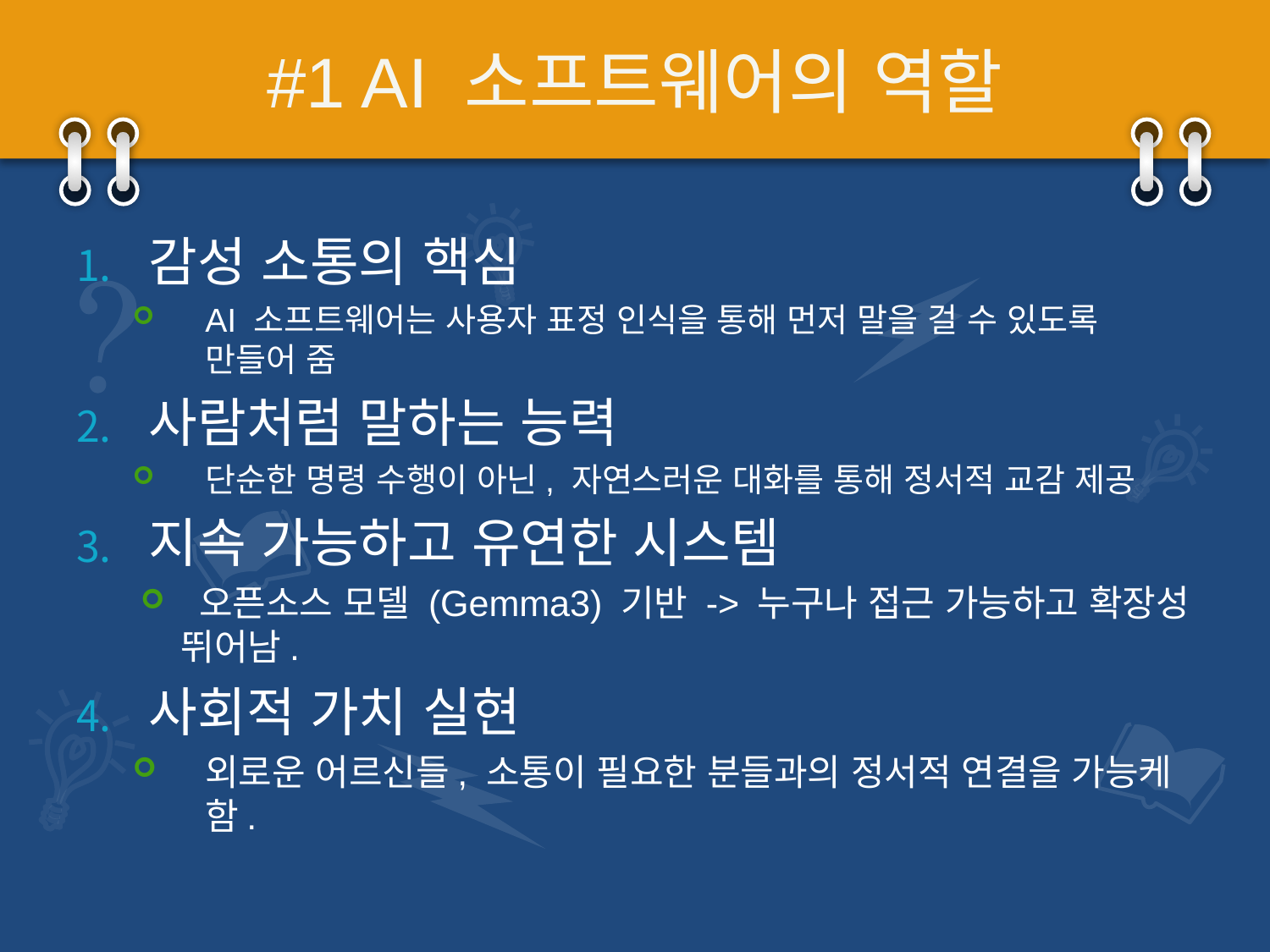

# #1 AI 소프트웨어의 역할
감성 소통의 핵심
AI 소프트웨어는 사용자 표정 인식을 통해 먼저 말을 걸 수 있도록 만들어 줌
사람처럼 말하는 능력
단순한 명령 수행이 아닌, 자연스러운 대화를 통해 정서적 교감 제공
지속 가능하고 유연한 시스템
 오픈소스 모델 (Gemma3) 기반 -> 누구나 접근 가능하고 확장성 뛰어남.
사회적 가치 실현
외로운 어르신들, 소통이 필요한 분들과의 정서적 연결을 가능케 함.